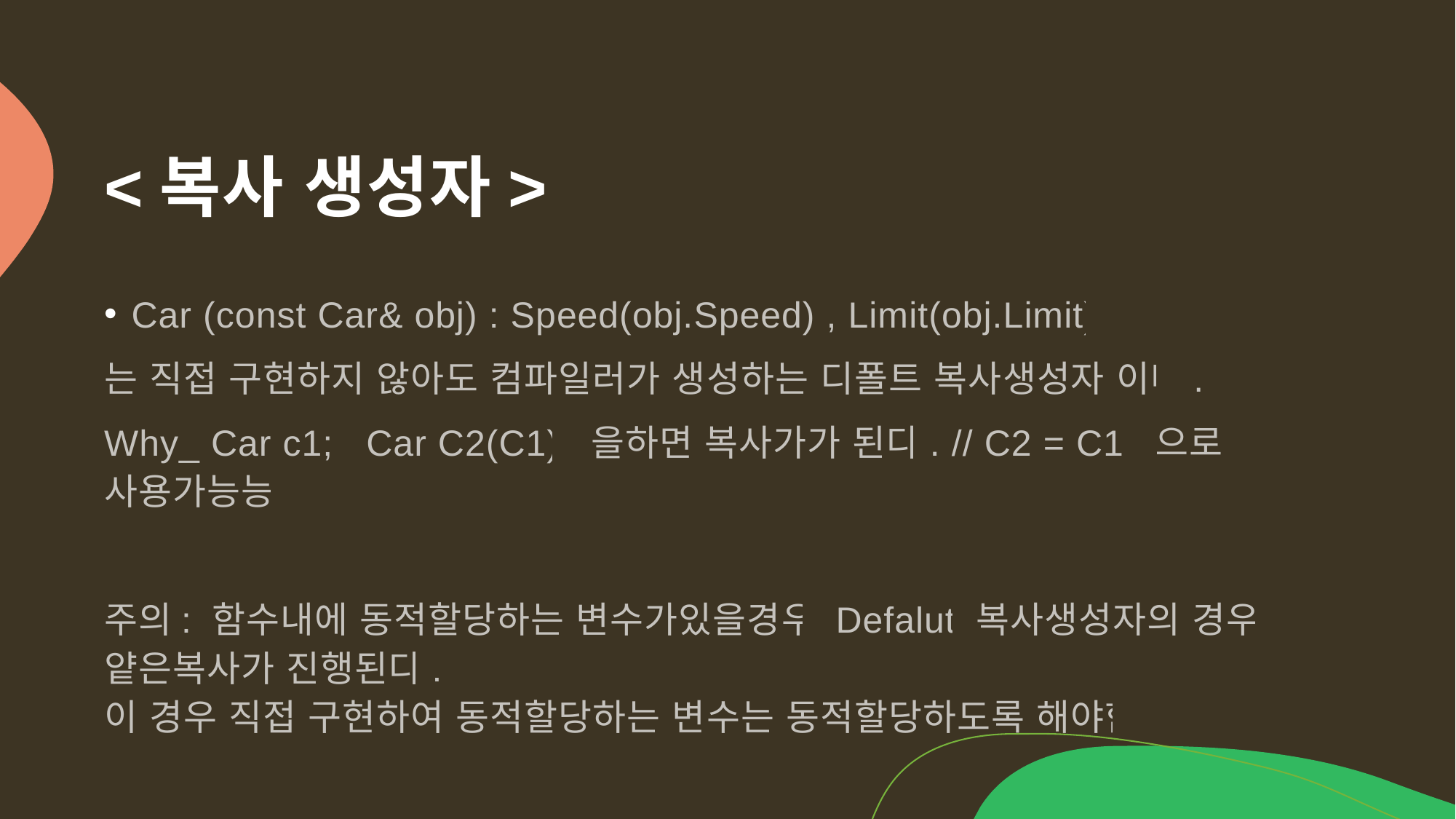

# <복사 생성자>
Car (const Car& obj) : Speed(obj.Speed) , Limit(obj.Limit){};
는 직접 구현하지 않아도 컴파일러가 생성하는 디폴트 복사생성자 이다.
Why_ Car c1;   Car C2(C1); 을하면 복사가가 된다. // C2 = C1; 으로 사용가능능

주의: 함수내에 동적할당하는 변수가있을경우 Defalut 복사생성자의 경우 얕은복사가 진행된다.
이 경우 직접 구현하여 동적할당하는 변수는 동적할당하도록 해야함